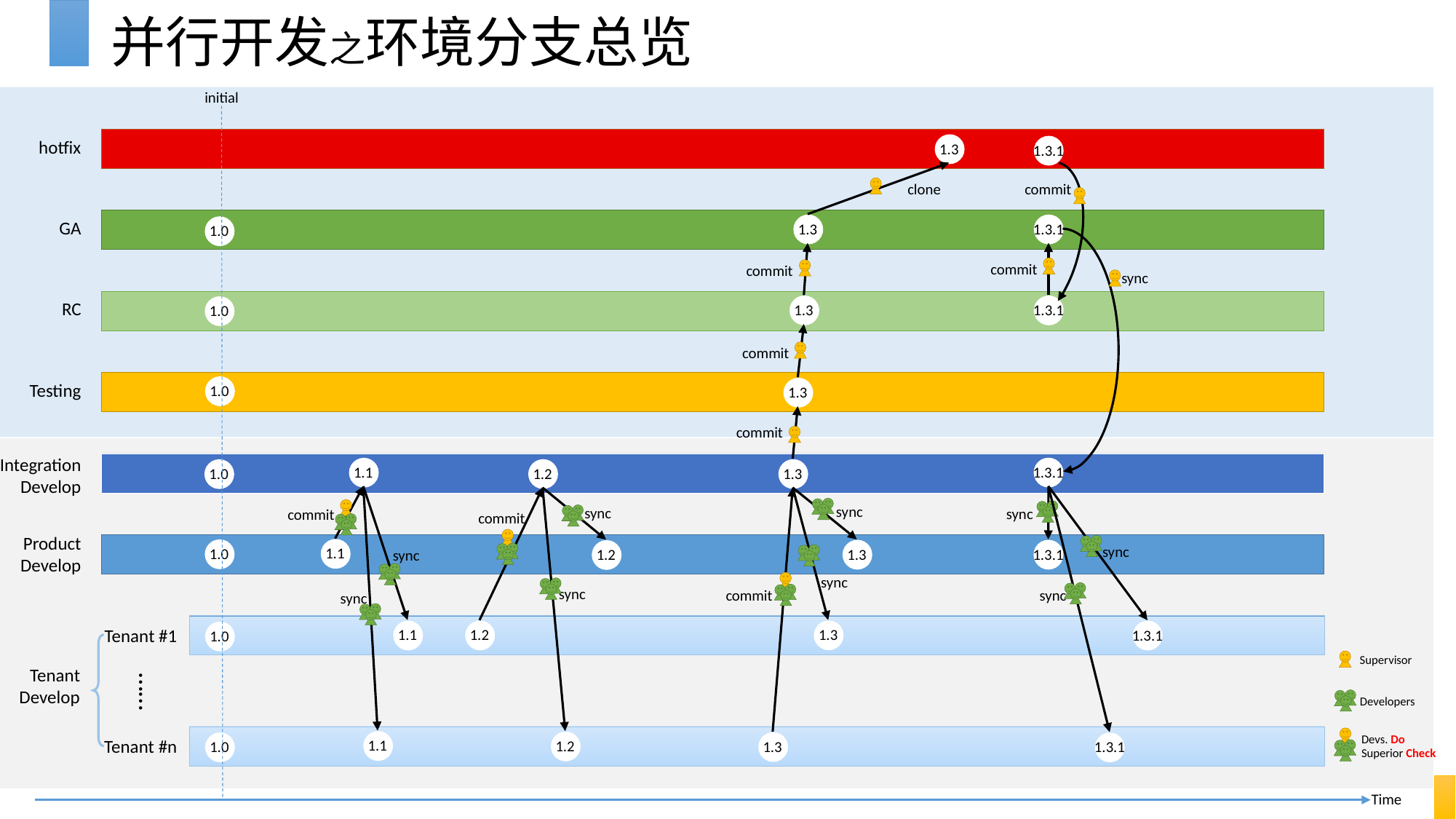

# 并行开发之环境分支总览
initial

hotfix
1.3

1.3.1

commit
clone

GA
1.3

1.3.1

1.0

commit
commit

sync

RC
1.3

1.3.1

1.0

commit

Testing
1.0

1.3

commit

Integration
Develop

1.3.1

1.1

1.2

1.3

1.0

sync
sync

sync
commit

commit

Product
Develop

sync
1.1

1.0

1.3

1.3.1

1.2

sync

sync

sync
commit
sync

sync

Tenant #1
1.3

1.1

1.2

1.3.1

1.0

Supervisor

Tenant
Develop
……
Developers

Devs. Do
Superior Check

Tenant #n
1.1

1.2

1.3

1.0

1.3.1

Time